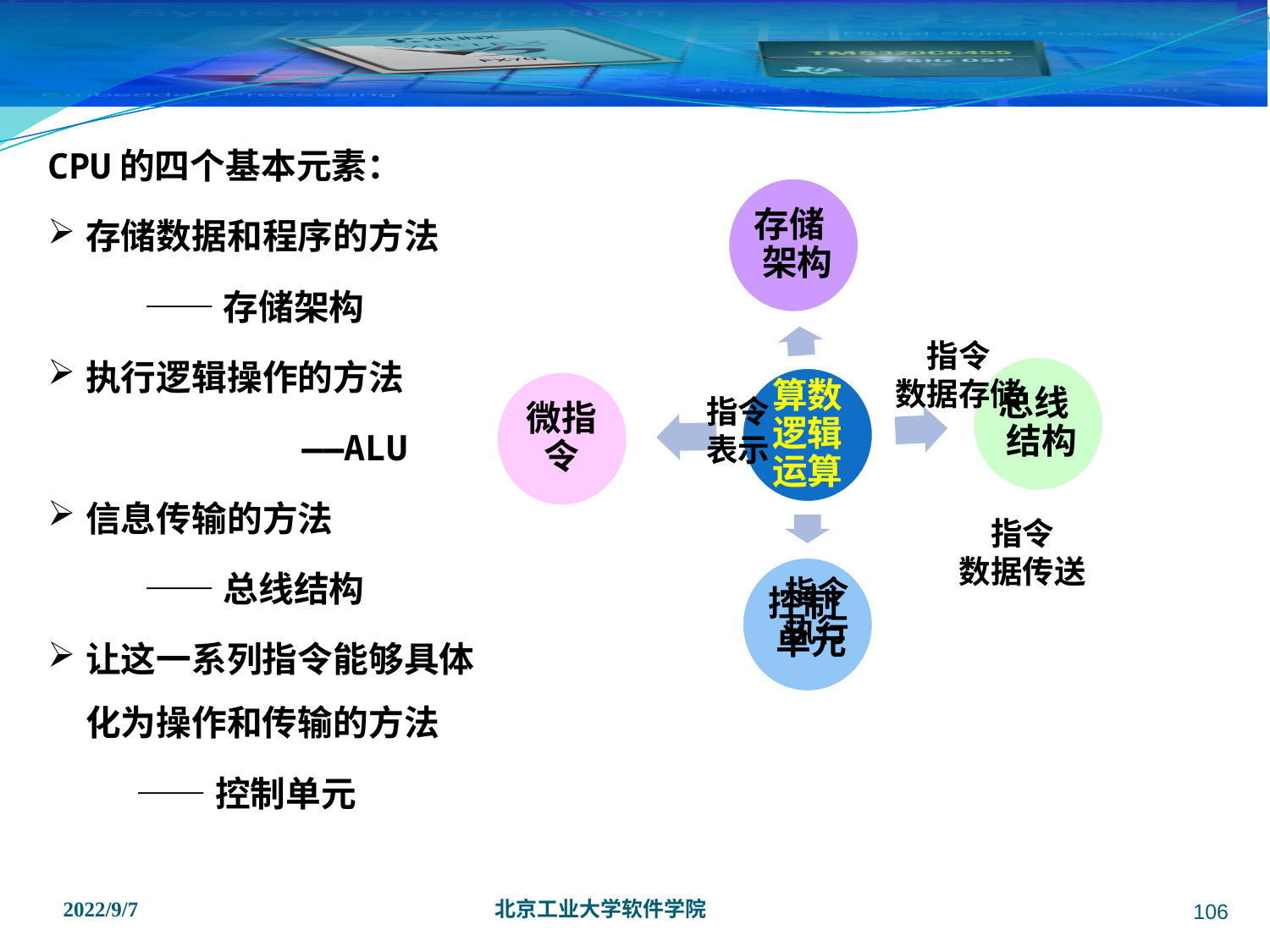

CPU的四个基本元素：
存储数据和程序的方法
            ——存储架构
执行逻辑操作的方法
            ——ALU
信息传输的方法
            ——总线结构
让这一系列指令能够具体化为操作和传输的方法
           ——控制单元
算数逻辑运算

存储   架构

总线   结构

控制   单元

微指令
指令
数据存储
指令
表示
指令
数据传送
指令
执行